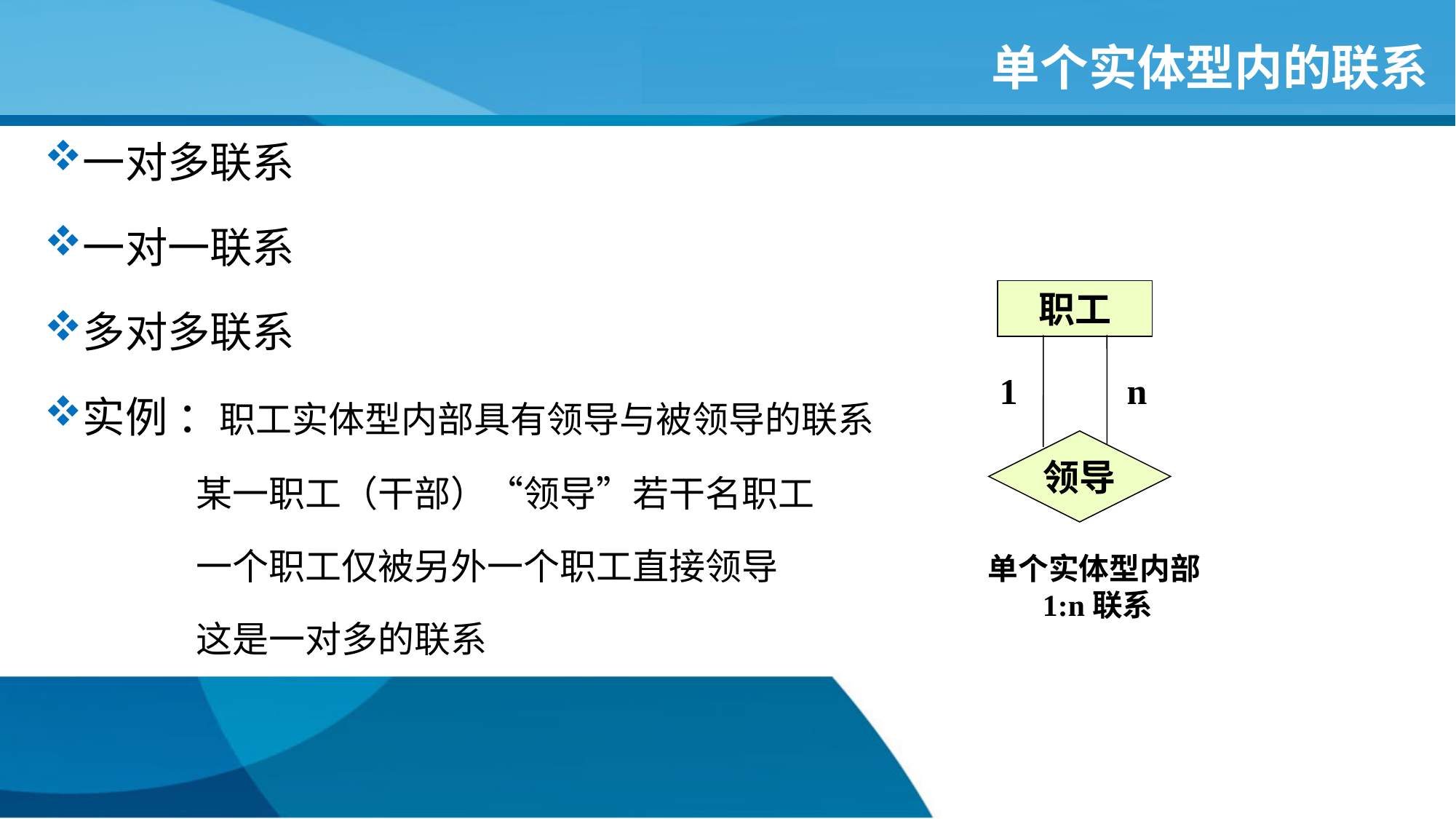

# 单个实体型内的联系
一对多联系
一对一联系
多对多联系
实例 ：职工实体型内部具有领导与被领导的联系
         某一职工（干部）“领导”若干名职工
         一个职工仅被另外一个职工直接领导
         这是一对多的联系
职工

1
n
领导
单个实体型内部1:n联系